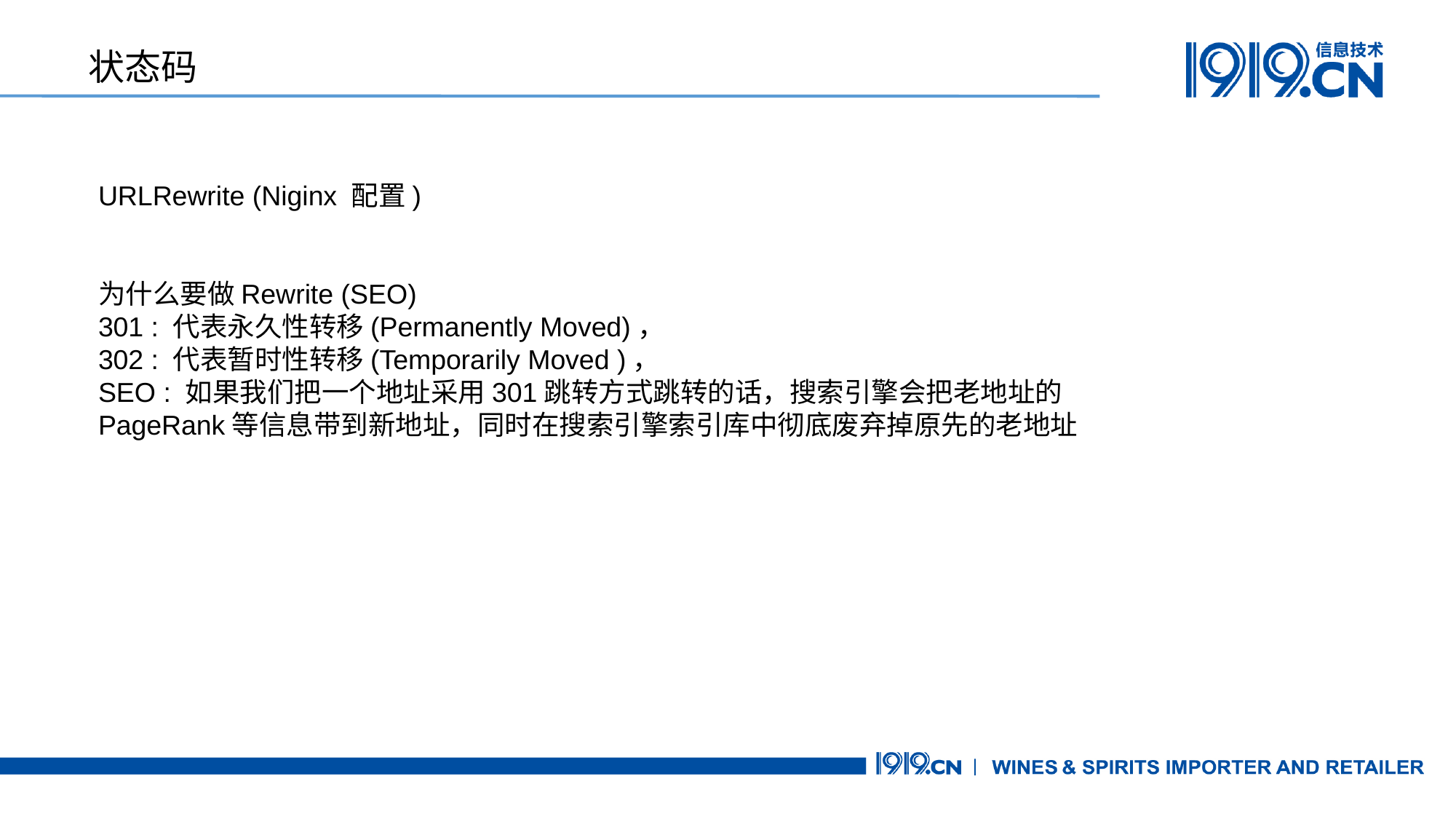

状态码

URLRewrite (Niginx 配置)

为什么要做Rewrite (SEO)
301 : 代表永久性转移(Permanently Moved)，
302 : 代表暂时性转移(Temporarily Moved )，
SEO : 如果我们把一个地址采用301跳转方式跳转的话，搜索引擎会把老地址的PageRank等信息带到新地址，同时在搜索引擎索引库中彻底废弃掉原先的老地址

8